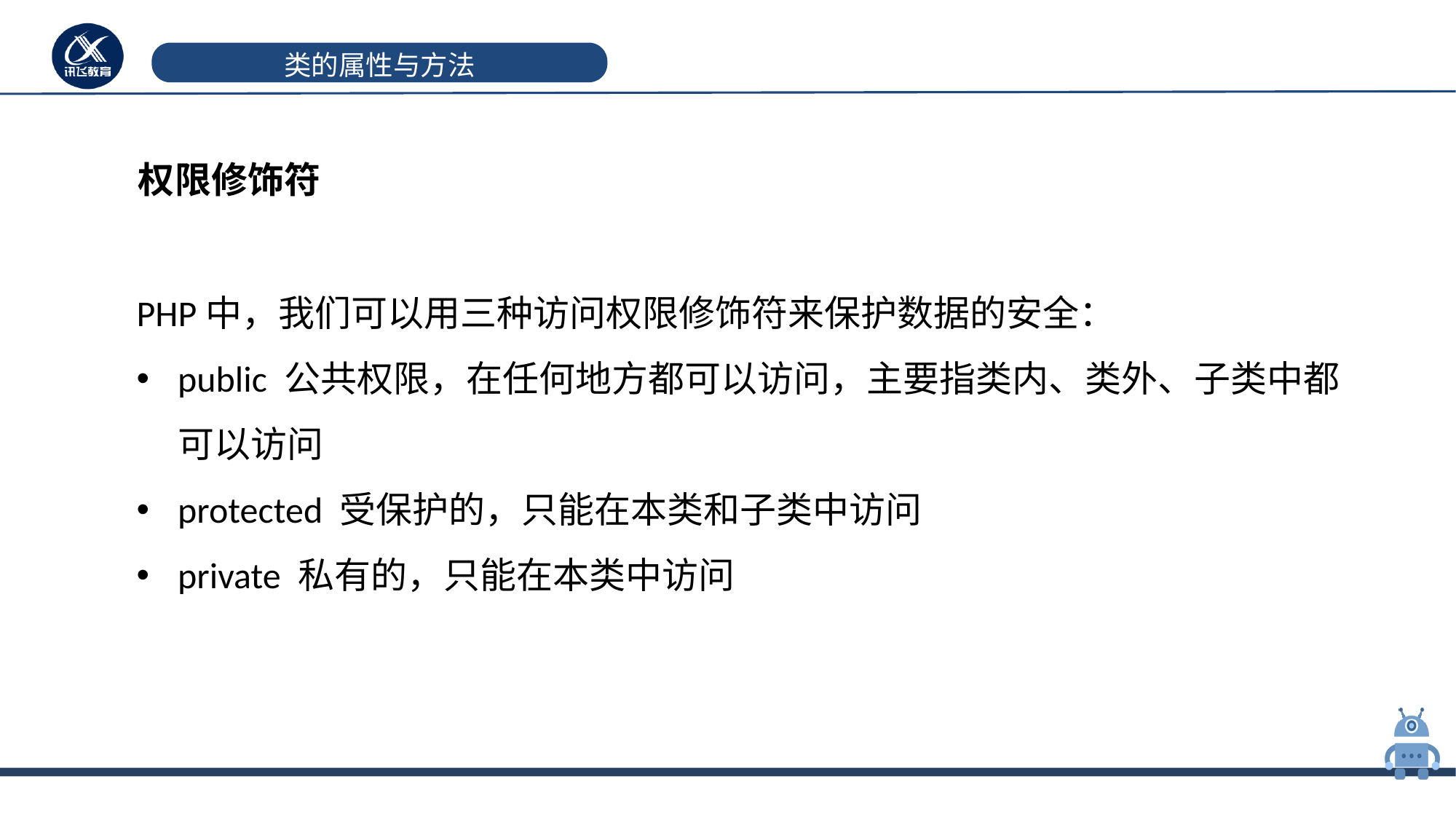

# 类的属性与方法
权限修饰符
PHP中，我们可以用三种访问权限修饰符来保护数据的安全：
public 公共权限，在任何地方都可以访问，主要指类内、类外、子类中都可以访问
protected 受保护的，只能在本类和子类中访问
private 私有的，只能在本类中访问